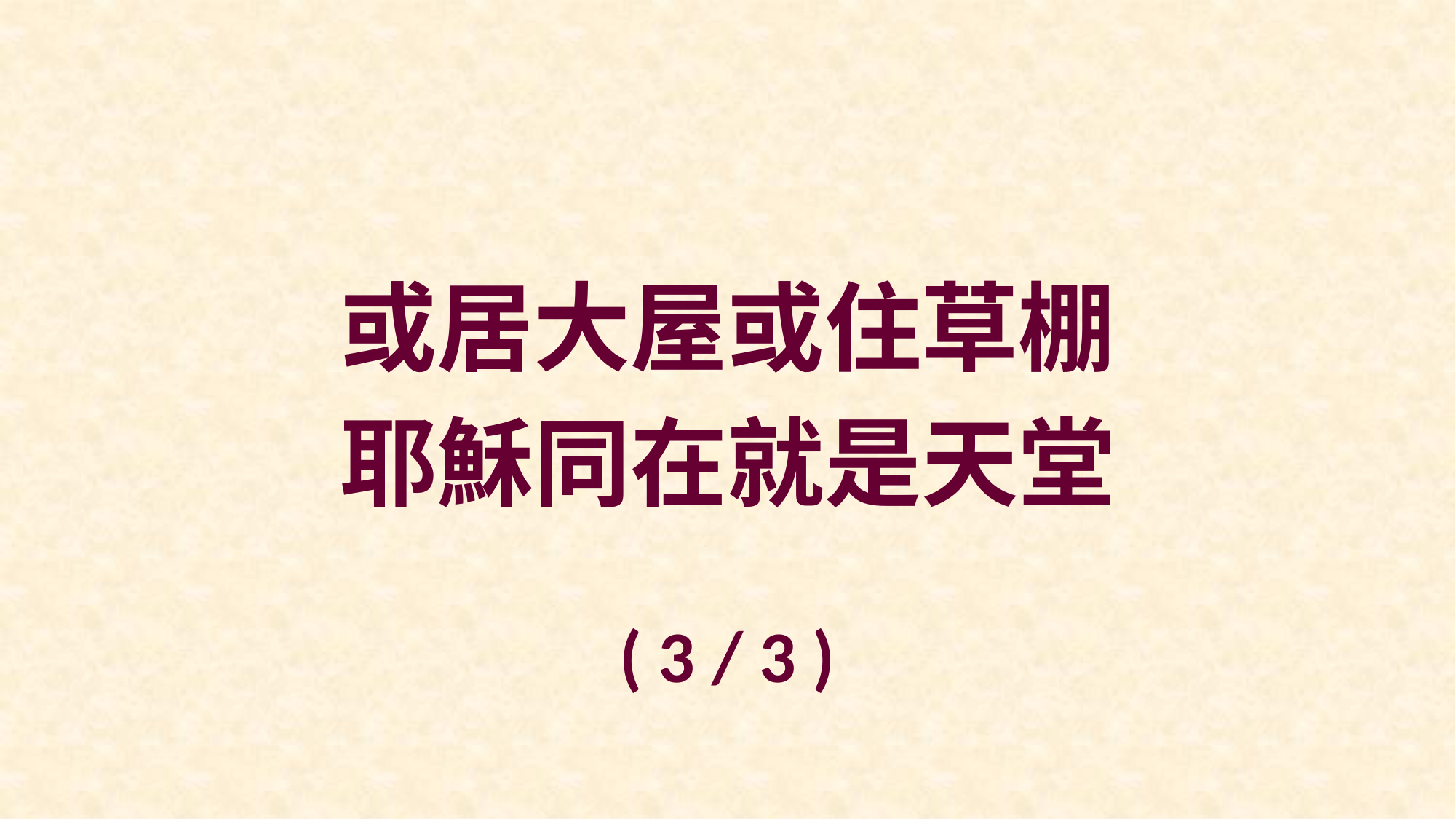

或居大屋或住草棚
耶穌同在就是天堂
( 3 / 3 )